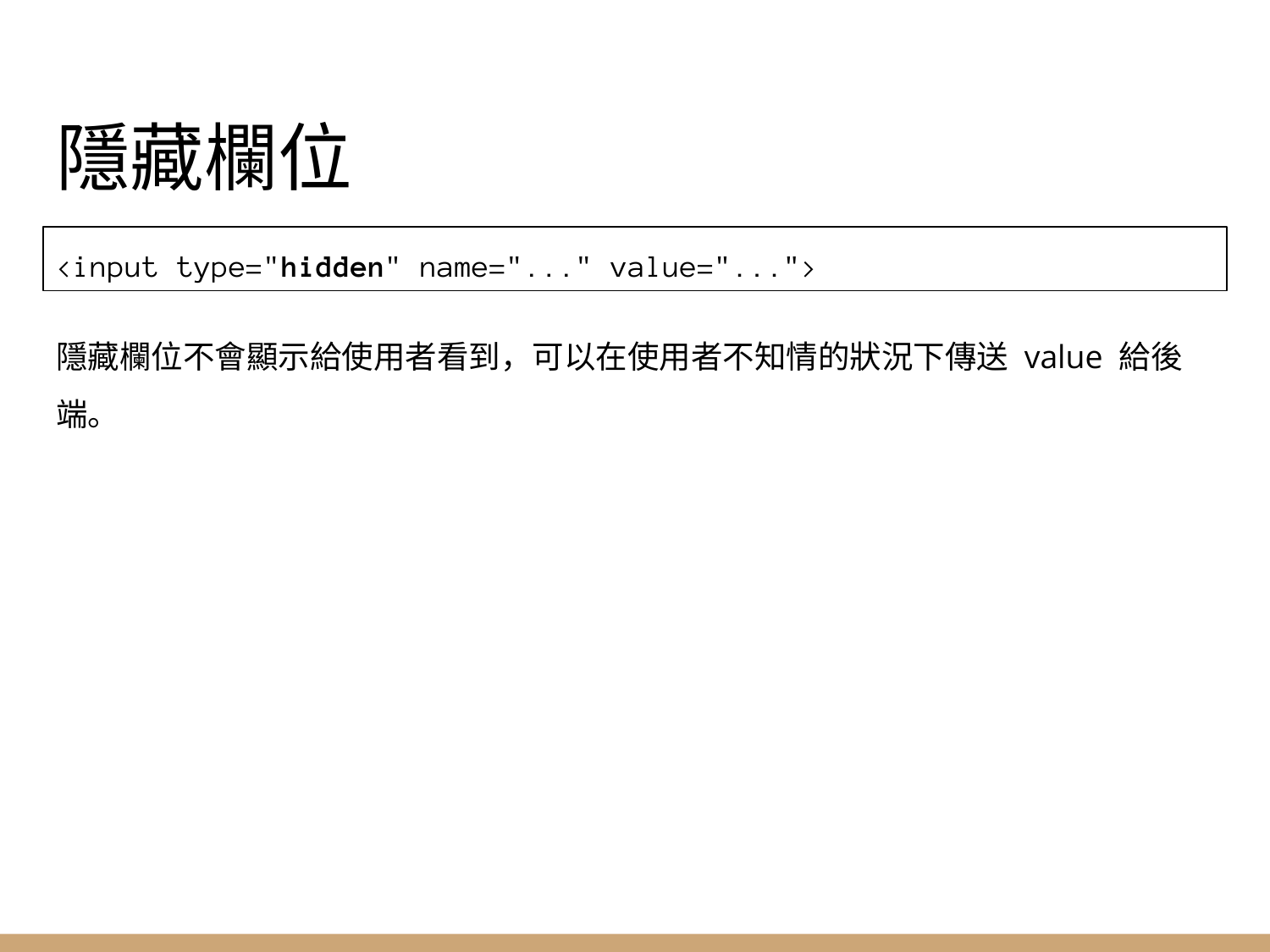

# 隱藏欄位
<input type="hidden" name="..." value="...">
隱藏欄位不會顯示給使用者看到，可以在使用者不知情的狀況下傳送 value 給後端。